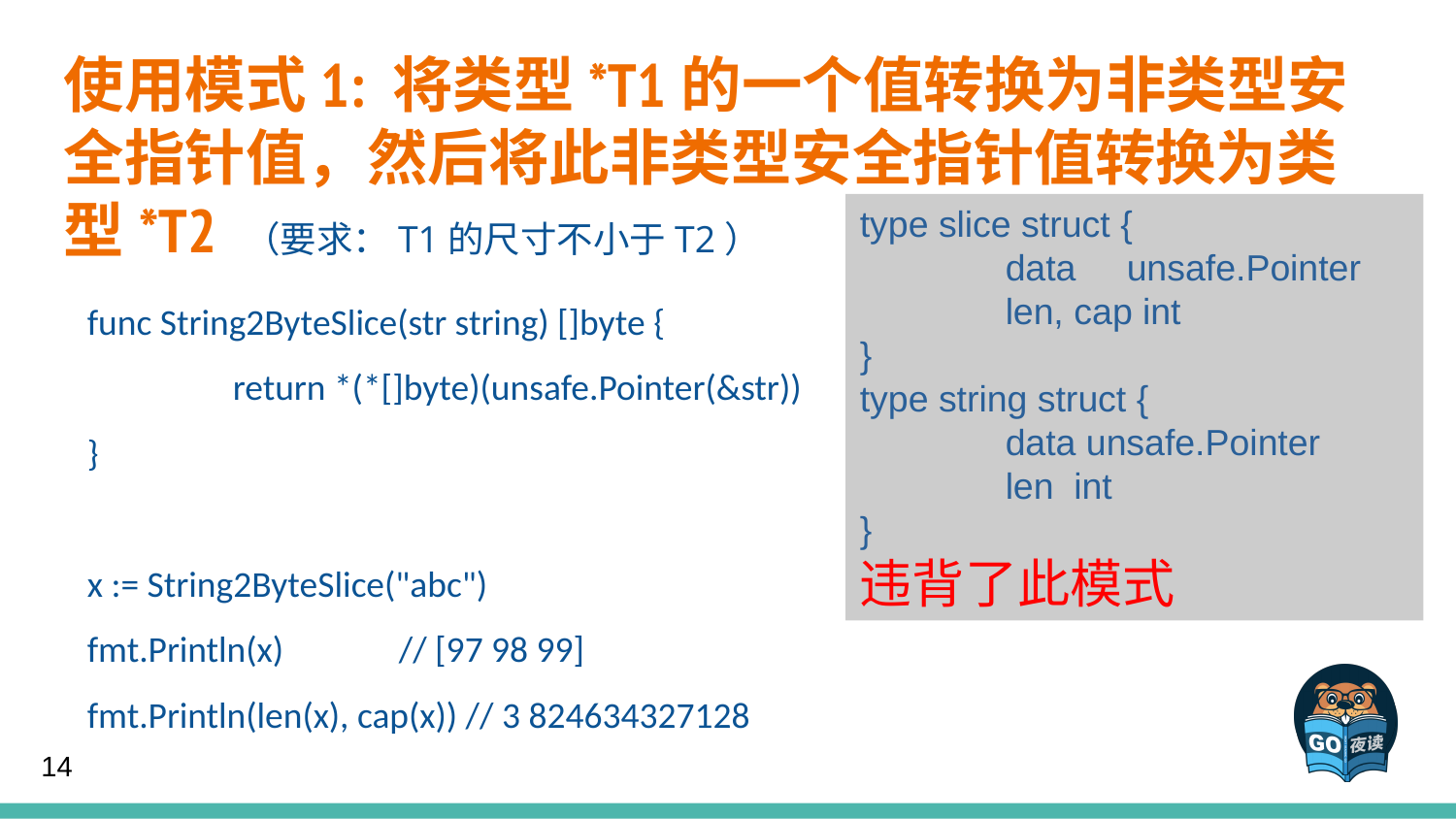

使用模式1: 将类型*T1的一个值转换为非类型安全指针值，然后将此非类型安全指针值转换为类型*T2 （要求：T1的尺寸不小于T2）
type slice struct {
	data     unsafe.Pointer
	len, cap int
}
type string struct {
	data unsafe.Pointer
	len  int
}
违背了此模式
func String2ByteSlice(str string) []byte {
	return *(*[]byte)(unsafe.Pointer(&str))
}

x := String2ByteSlice("abc")
fmt.Println(x)              // [97 98 99]
fmt.Println(len(x), cap(x)) // 3 824634327128

14